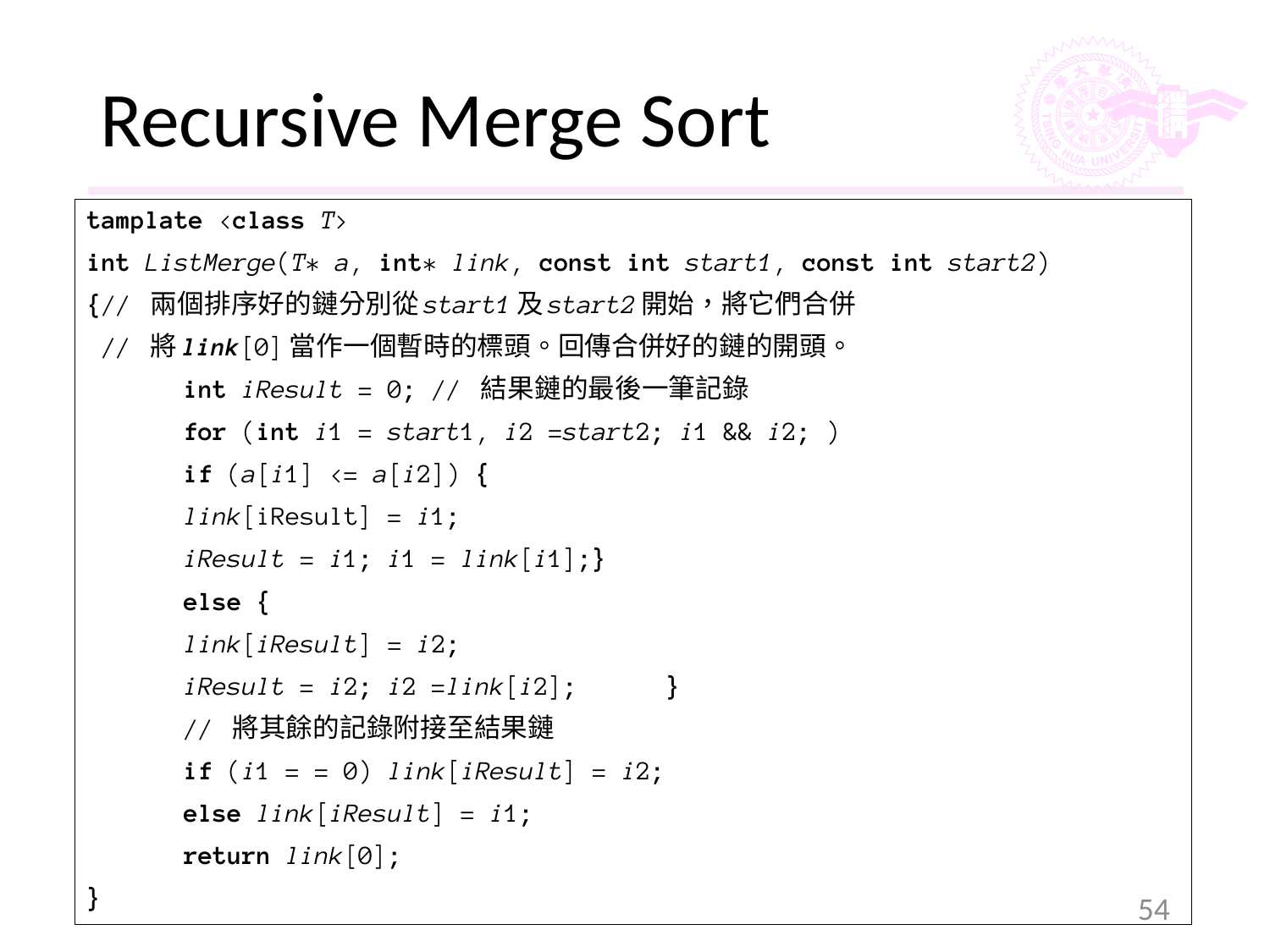

# Recursive Merge Sort
tamplate <class T>
int ListMerge(T* a, int* link, const int start1, const int start2)
{// 兩個排序好的鏈分別從start1及start2開始，將它們合併
 // 將link[0]當作一個暫時的標頭。回傳合併好的鏈的開頭。
	int iResult = 0; // 結果鏈的最後一筆記錄
	for (int i1 = start1, i2 =start2; i1 && i2; )
		if (a[i1] <= a[i2]) {
			link[iResult] = i1;
			iResult = i1; i1 = link[i1];}
		else {
			link[iResult] = i2;
			iResult = i2; i2 =link[i2];	}
	// 將其餘的記錄附接至結果鏈
	if (i1 = = 0) link[iResult] = i2;
	else link[iResult] = i1;
	return link[0];
}
54